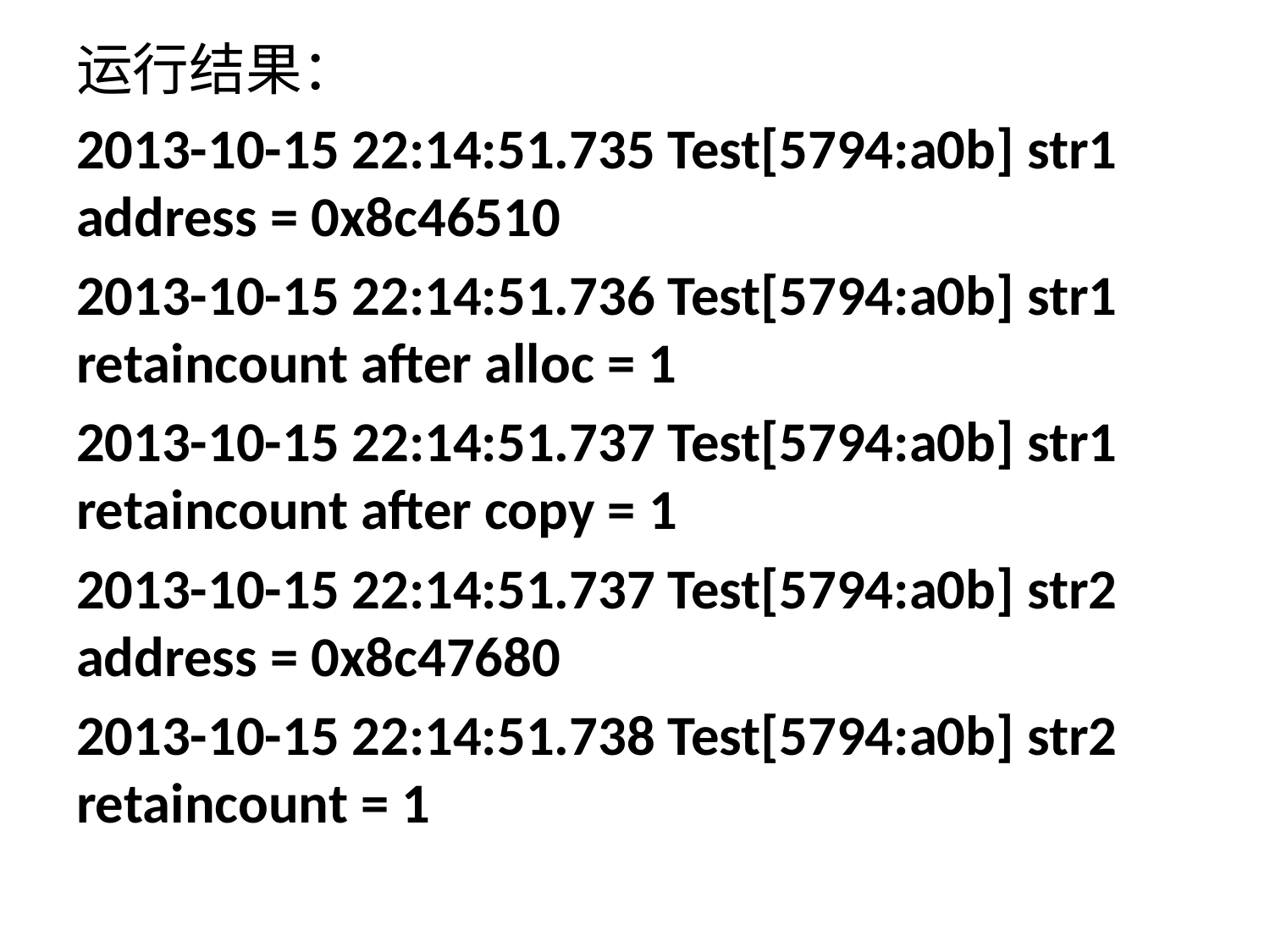

运行结果：
2013-10-15 22:14:51.735 Test[5794:a0b] str1 address = 0x8c46510
2013-10-15 22:14:51.736 Test[5794:a0b] str1 retaincount after alloc = 1
2013-10-15 22:14:51.737 Test[5794:a0b] str1 retaincount after copy = 1
2013-10-15 22:14:51.737 Test[5794:a0b] str2 address = 0x8c47680
2013-10-15 22:14:51.738 Test[5794:a0b] str2 retaincount = 1